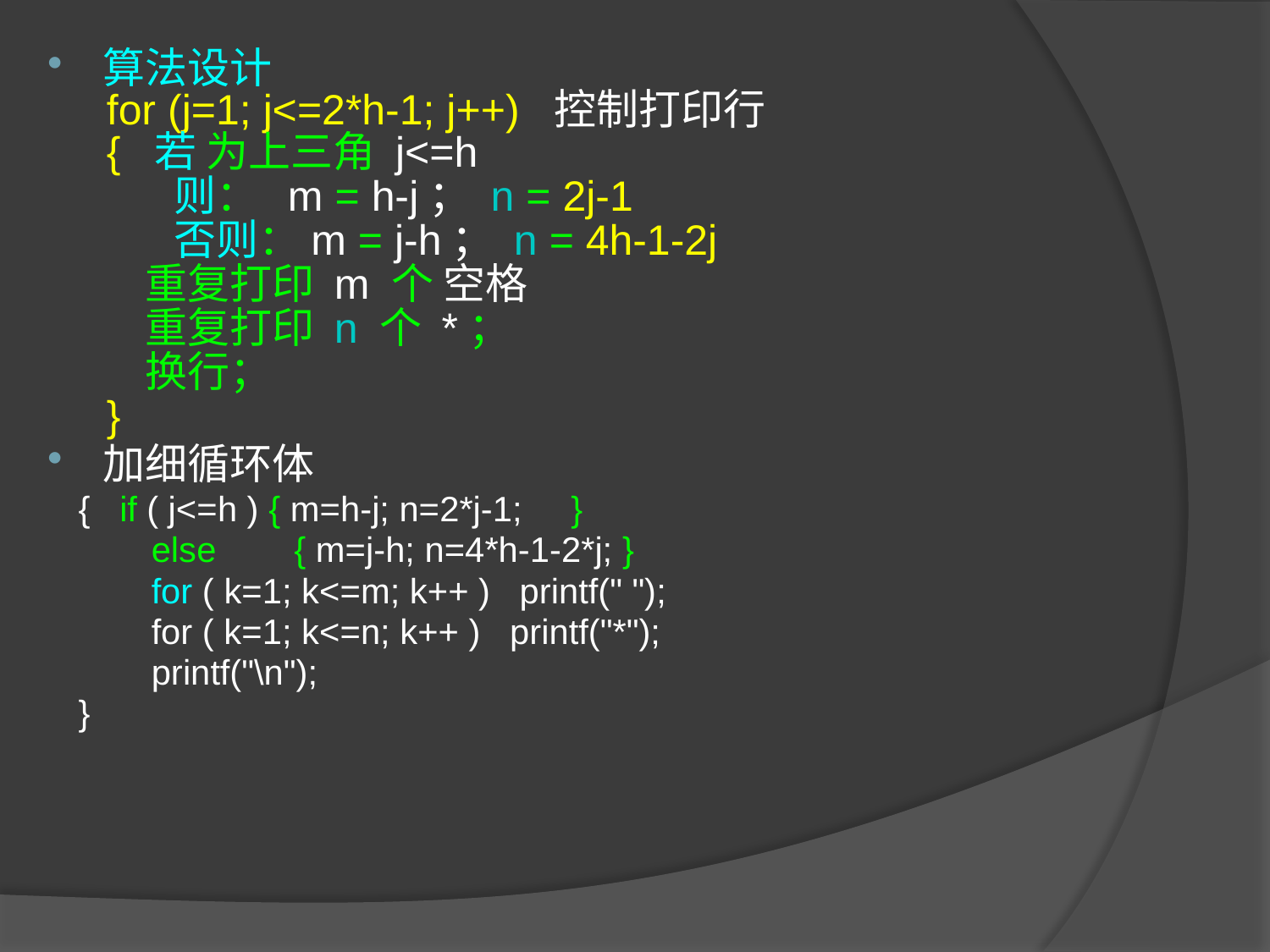

算法设计
for (j=1; j<=2*h-1; j++)  控制打印行
{  若 为上三角 j<=h
      则：  m = h-j； n = 2j-1
      否则：m = j-h； n = 4h-1-2j
   重复打印 m 个 空格
   重复打印 n 个 *；
   换行；
}
加细循环体
   {   if ( j<=h ) { m=h-j; n=2*j-1;     }
	     else        { m=j-h; n=4*h-1-2*j; }
	     for ( k=1; k<=m; k++ )   printf(" ");
	     for ( k=1; k<=n; k++ )   printf("*");
	     printf("\n");
   }